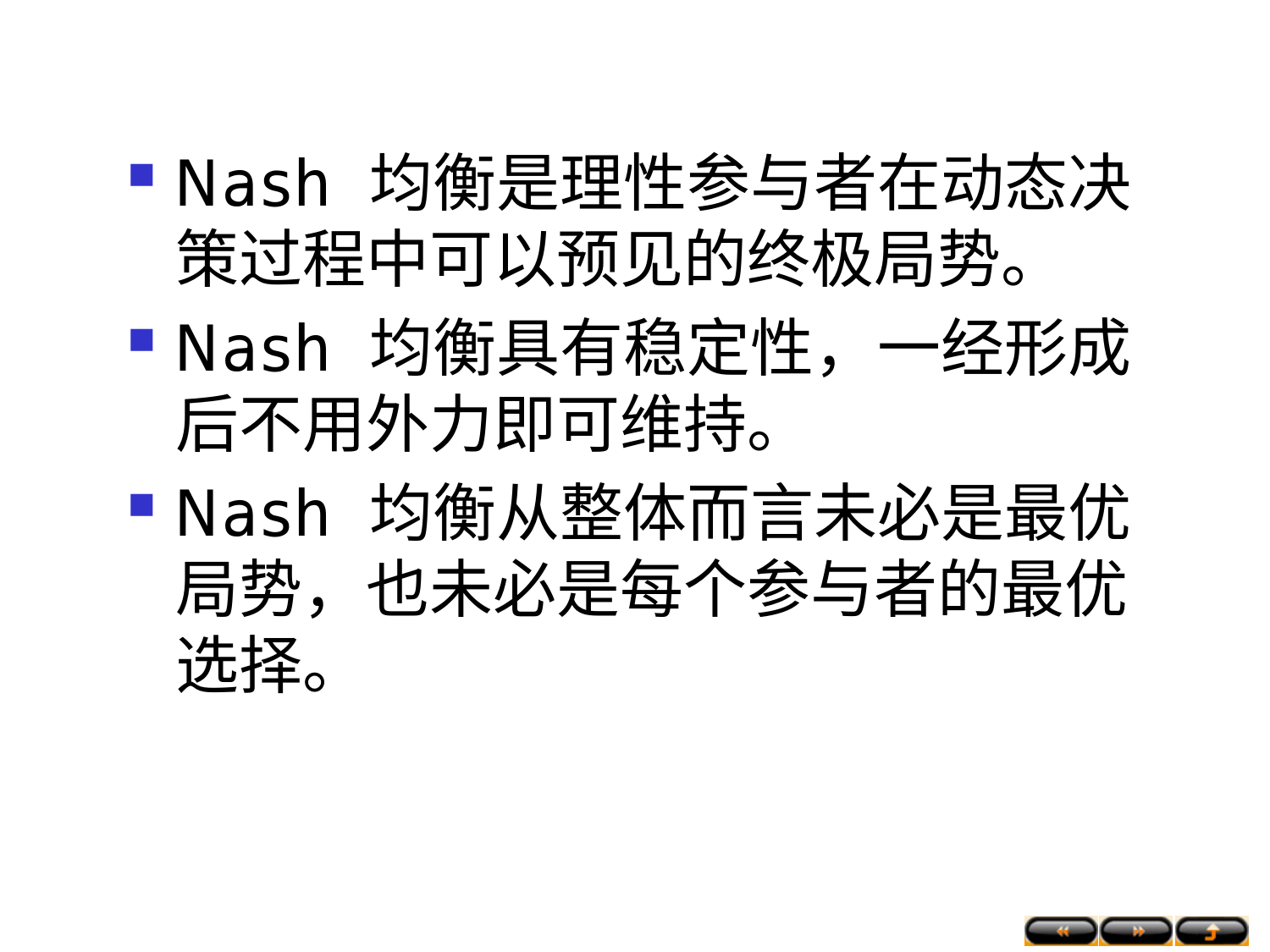

Nash 均衡是理性参与者在动态决策过程中可以预见的终极局势。
Nash 均衡具有稳定性，一经形成后不用外力即可维持。
Nash 均衡从整体而言未必是最优局势，也未必是每个参与者的最优选择。